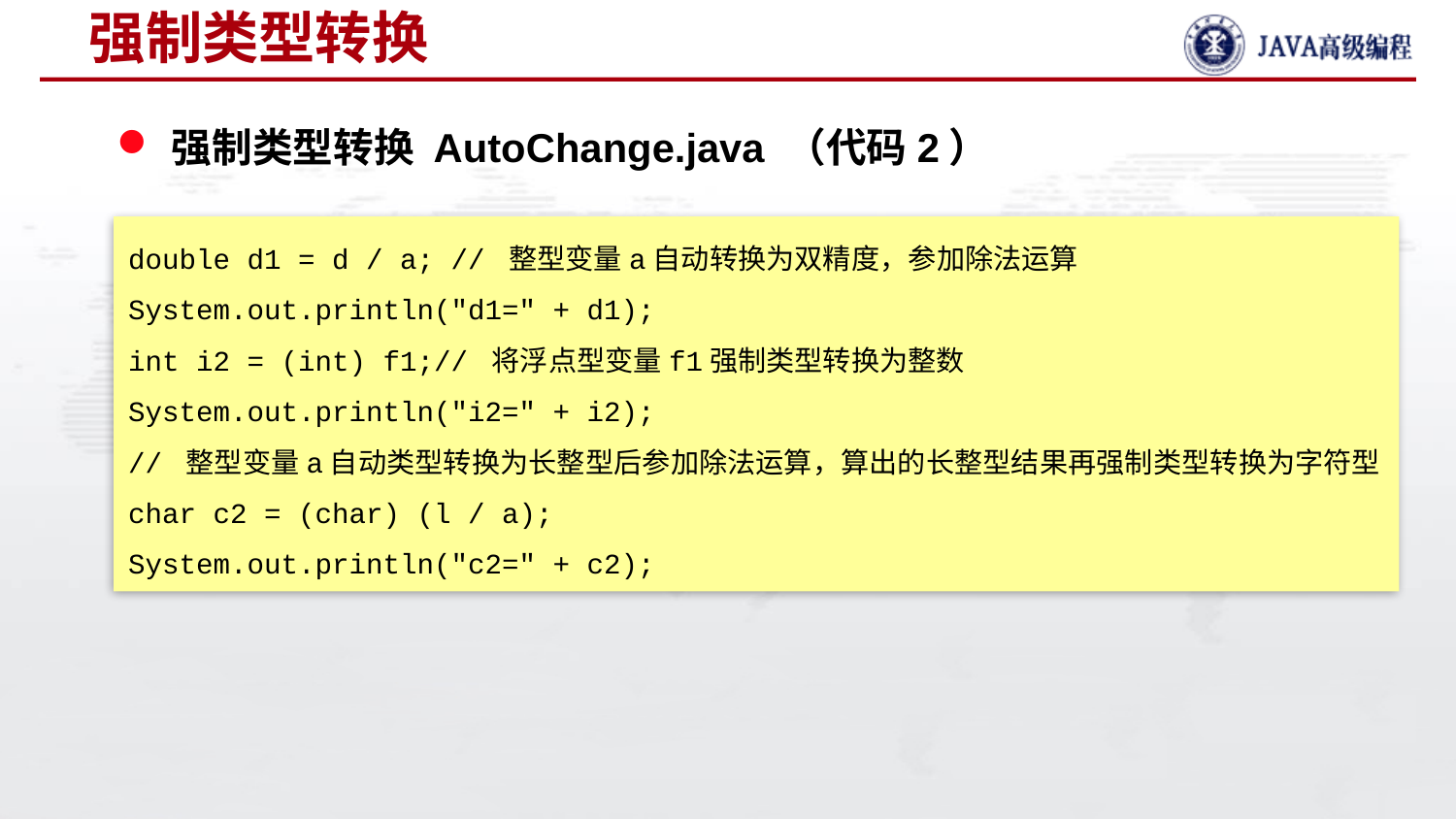

# 强制类型转换
强制类型转换 AutoChange.java （代码2）
double d1 = d / a; // 整型变量a自动转换为双精度，参加除法运算
System.out.println("d1=" + d1);
int i2 = (int) f1;// 将浮点型变量f1强制类型转换为整数
System.out.println("i2=" + i2);
// 整型变量a自动类型转换为长整型后参加除法运算，算出的长整型结果再强制类型转换为字符型
char c2 = (char) (l / a);
System.out.println("c2=" + c2);